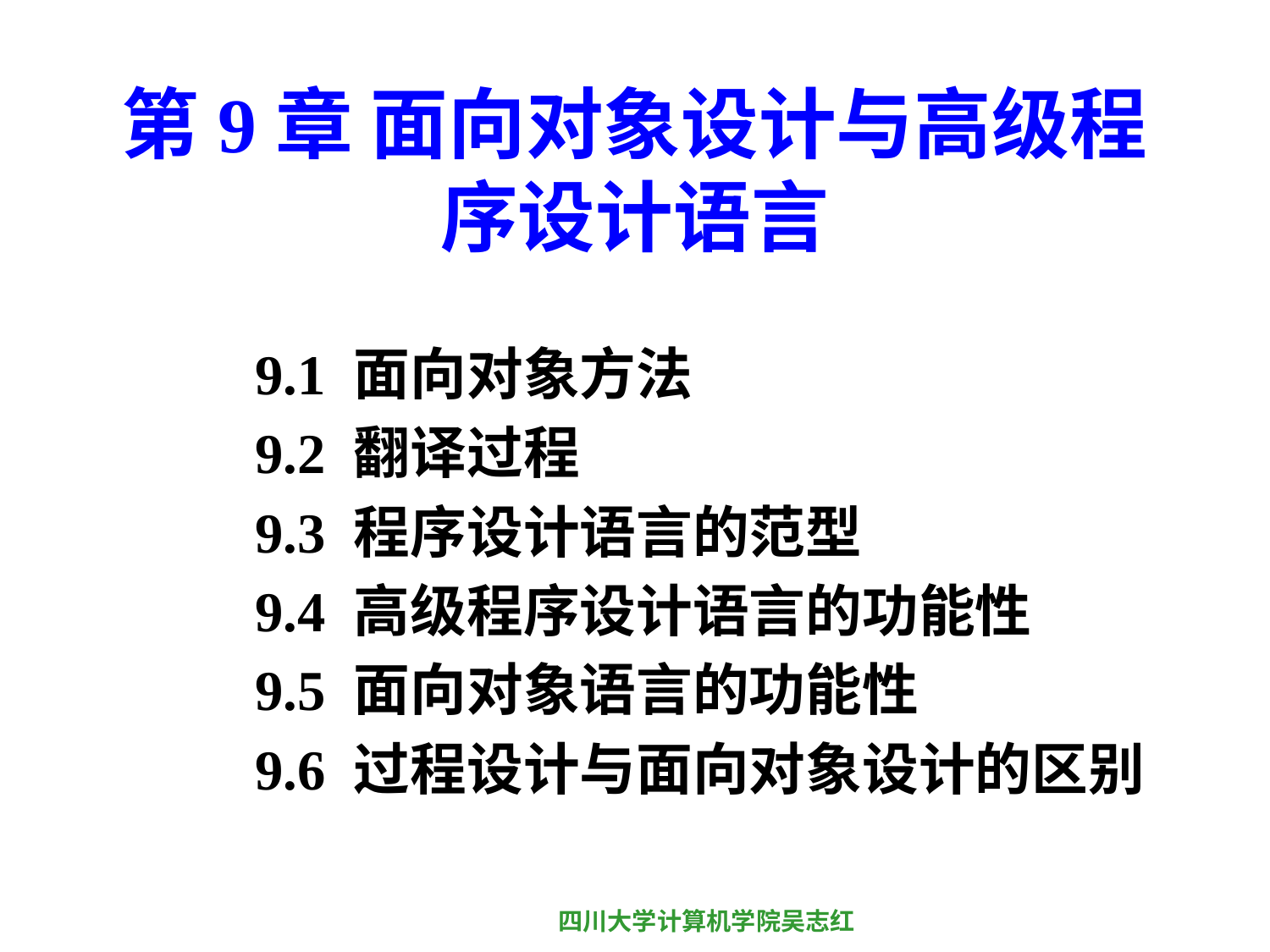

# 第9章 面向对象设计与高级程序设计语言
9.1 面向对象方法
9.2 翻译过程
9.3 程序设计语言的范型
9.4 高级程序设计语言的功能性
9.5 面向对象语言的功能性
9.6 过程设计与面向对象设计的区别

四川大学计算机学院吴志红
27